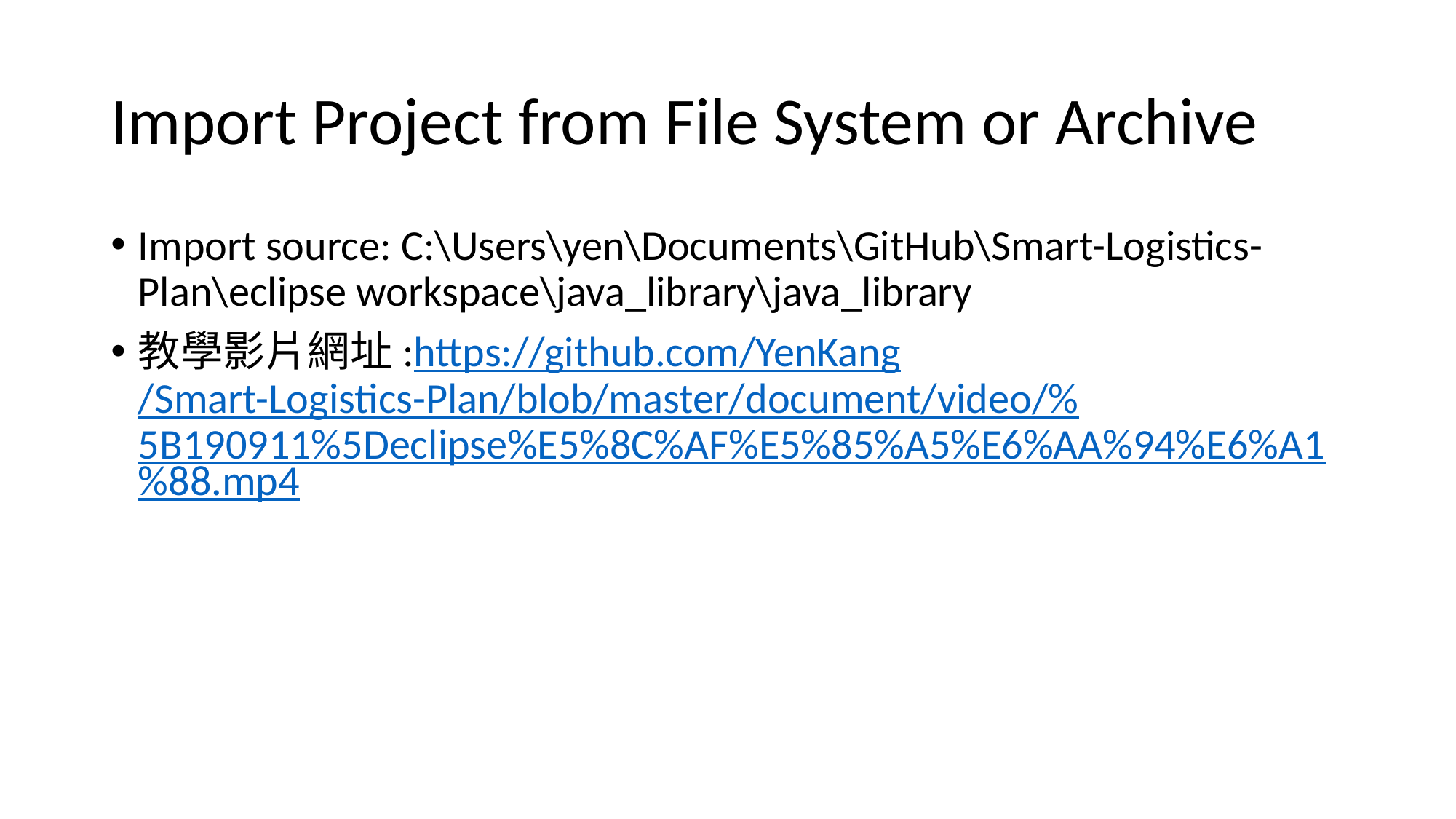

# Import Project from File System or Archive
Import source: C:\Users\yen\Documents\GitHub\Smart-Logistics-Plan\eclipse workspace\java_library\java_library
教學影片網址:https://github.com/YenKang/Smart-Logistics-Plan/blob/master/document/video/%5B190911%5Declipse%E5%8C%AF%E5%85%A5%E6%AA%94%E6%A1%88.mp4